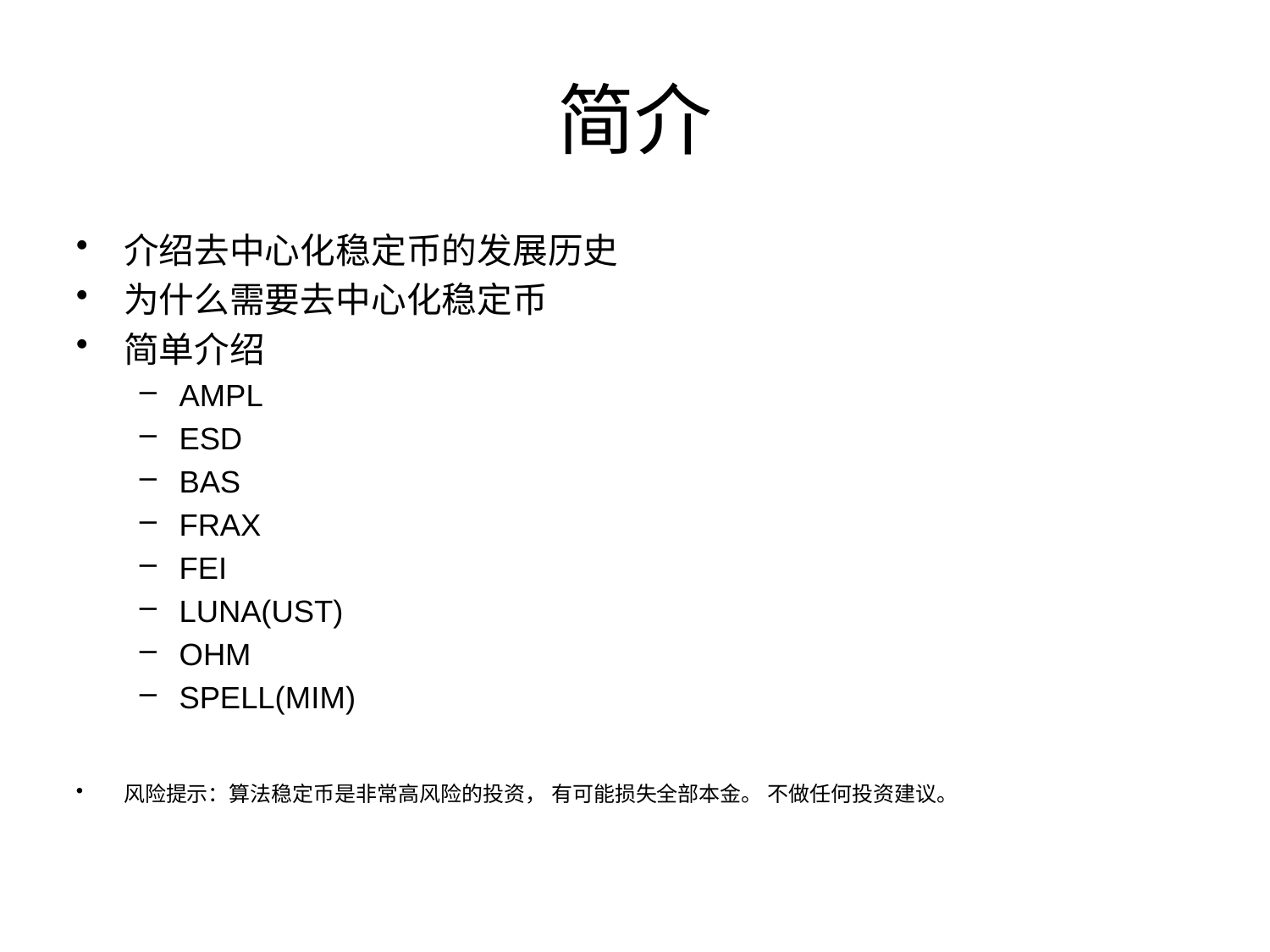

# 简介
介绍去中心化稳定币的发展历史
为什么需要去中心化稳定币
简单介绍
AMPL
ESD
BAS
FRAX
FEI
LUNA(UST)
OHM
SPELL(MIM)

风险提示：算法稳定币是非常高风险的投资， 有可能损失全部本金。 不做任何投资建议。